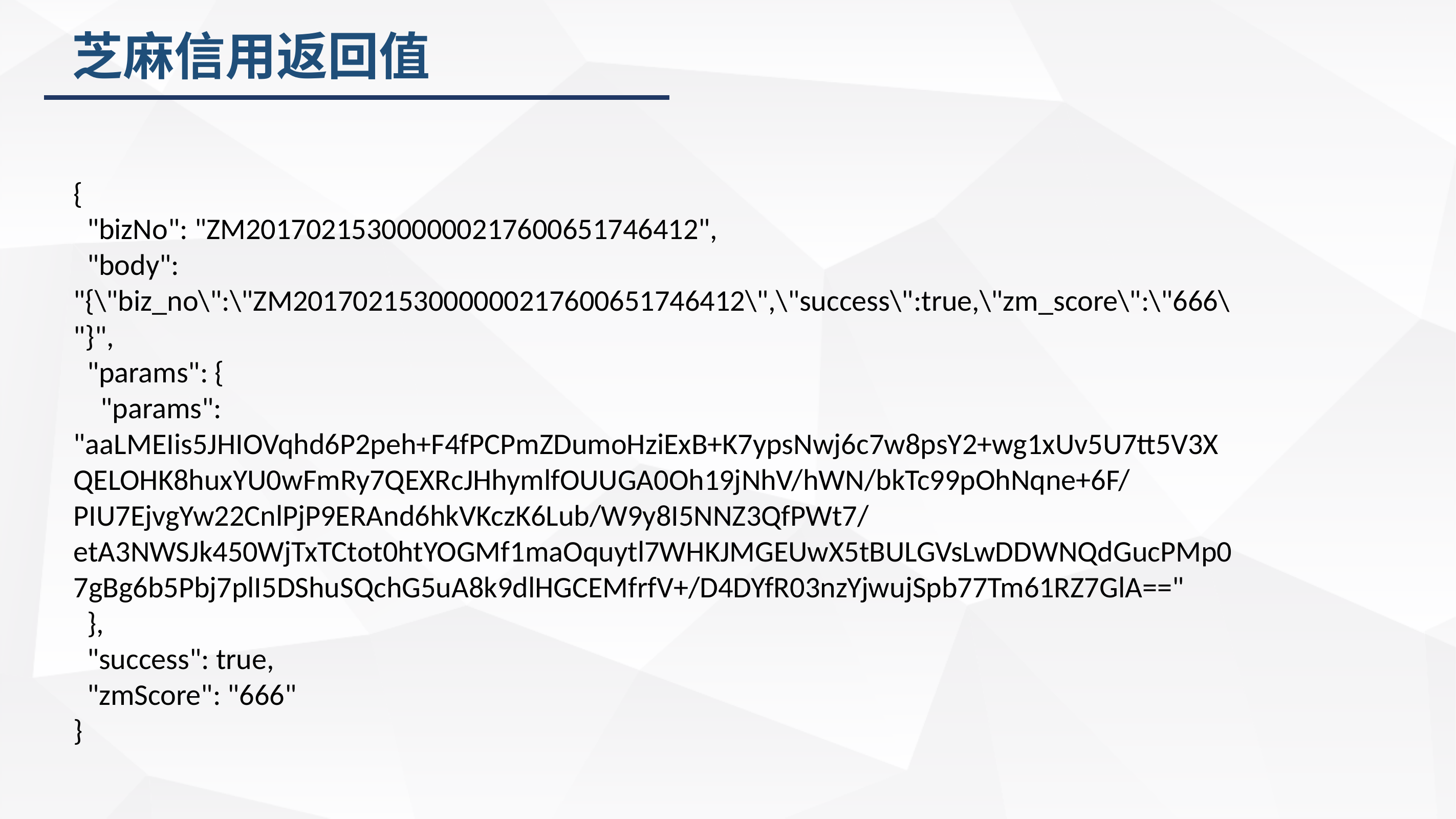

# 芝麻信用返回值
{
  "bizNo": "ZM201702153000000217600651746412",
  "body": "{\"biz_no\":\"ZM201702153000000217600651746412\",\"success\":true,\"zm_score\":\"666\"}",
  "params": {
    "params": "aaLMEIis5JHIOVqhd6P2peh+F4fPCPmZDumoHziExB+K7ypsNwj6c7w8psY2+wg1xUv5U7tt5V3XQELOHK8huxYU0wFmRy7QEXRcJHhymlfOUUGA0Oh19jNhV/hWN/bkTc99pOhNqne+6F/PIU7EjvgYw22CnlPjP9ERAnd6hkVKczK6Lub/W9y8I5NNZ3QfPWt7/etA3NWSJk450WjTxTCtot0htYOGMf1maOquytl7WHKJMGEUwX5tBULGVsLwDDWNQdGucPMp07gBg6b5Pbj7plI5DShuSQchG5uA8k9dlHGCEMfrfV+/D4DYfR03nzYjwujSpb77Tm61RZ7GlA=="
  },
  "success": true,
  "zmScore": "666"
}